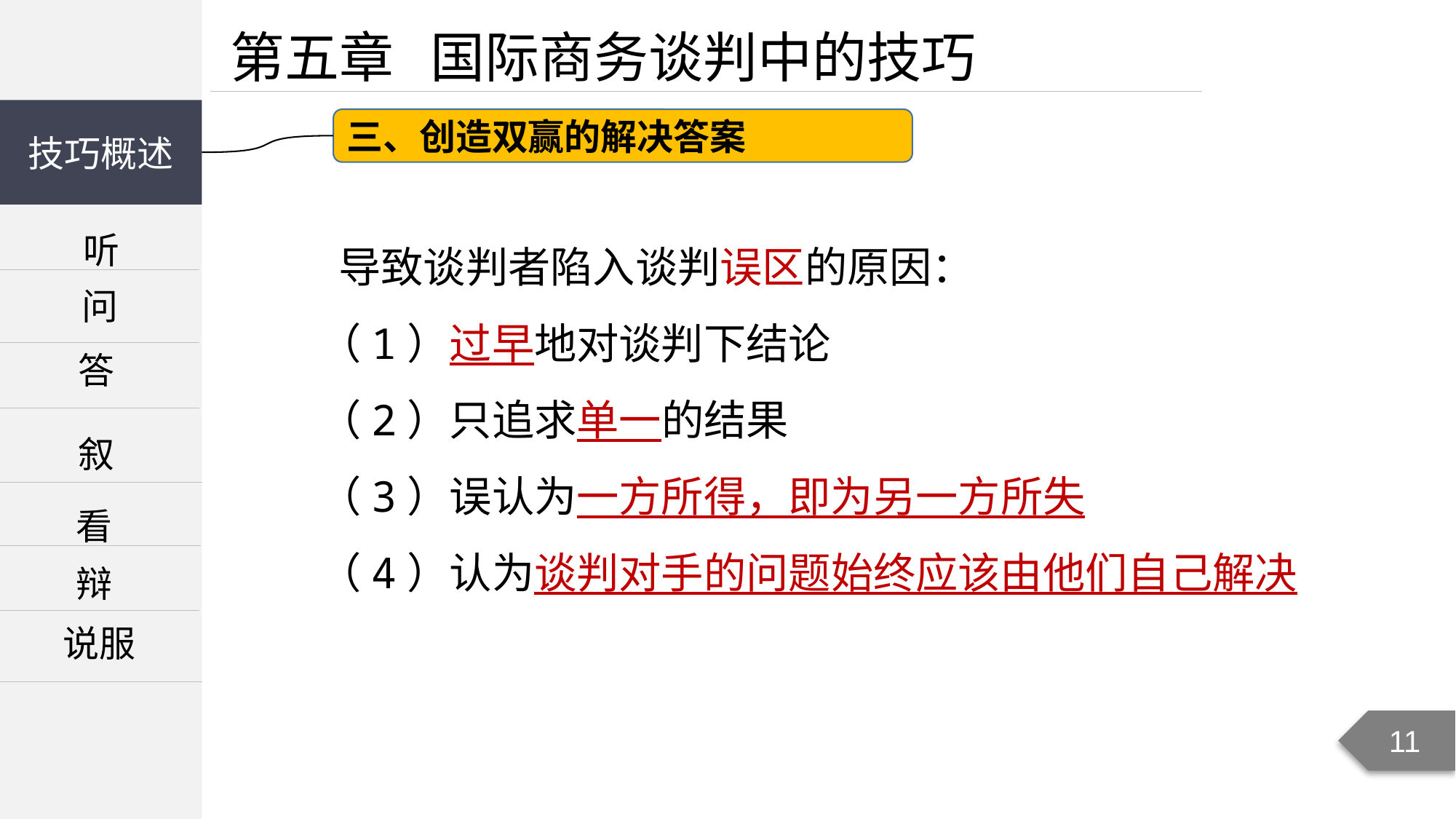

第五章   国际商务谈判中的技巧
技巧概述
三、创造双赢的解决答案
听
 导致谈判者陷入谈判误区的原因：
（1）过早地对谈判下结论
（2）只追求单一的结果
（3）误认为一方所得，即为另一方所失
（4）认为谈判对手的问题始终应该由他们自己解决
问
答
叙
看
辩
说服
11